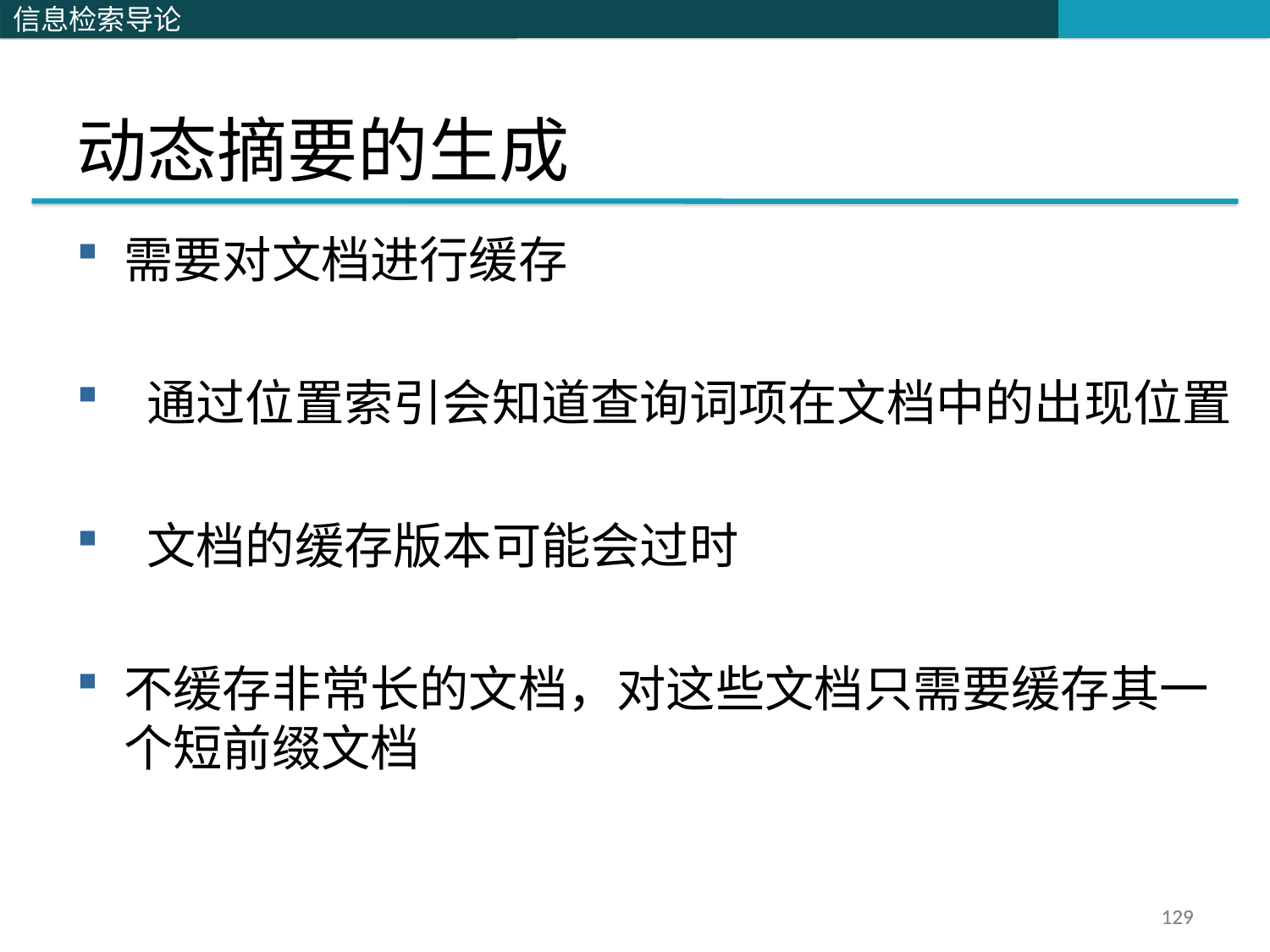

# 动态摘要的生成
需要对文档进行缓存

 通过位置索引会知道查询词项在文档中的出现位置

 文档的缓存版本可能会过时

不缓存非常长的文档，对这些文档只需要缓存其一个短前缀文档
129
129